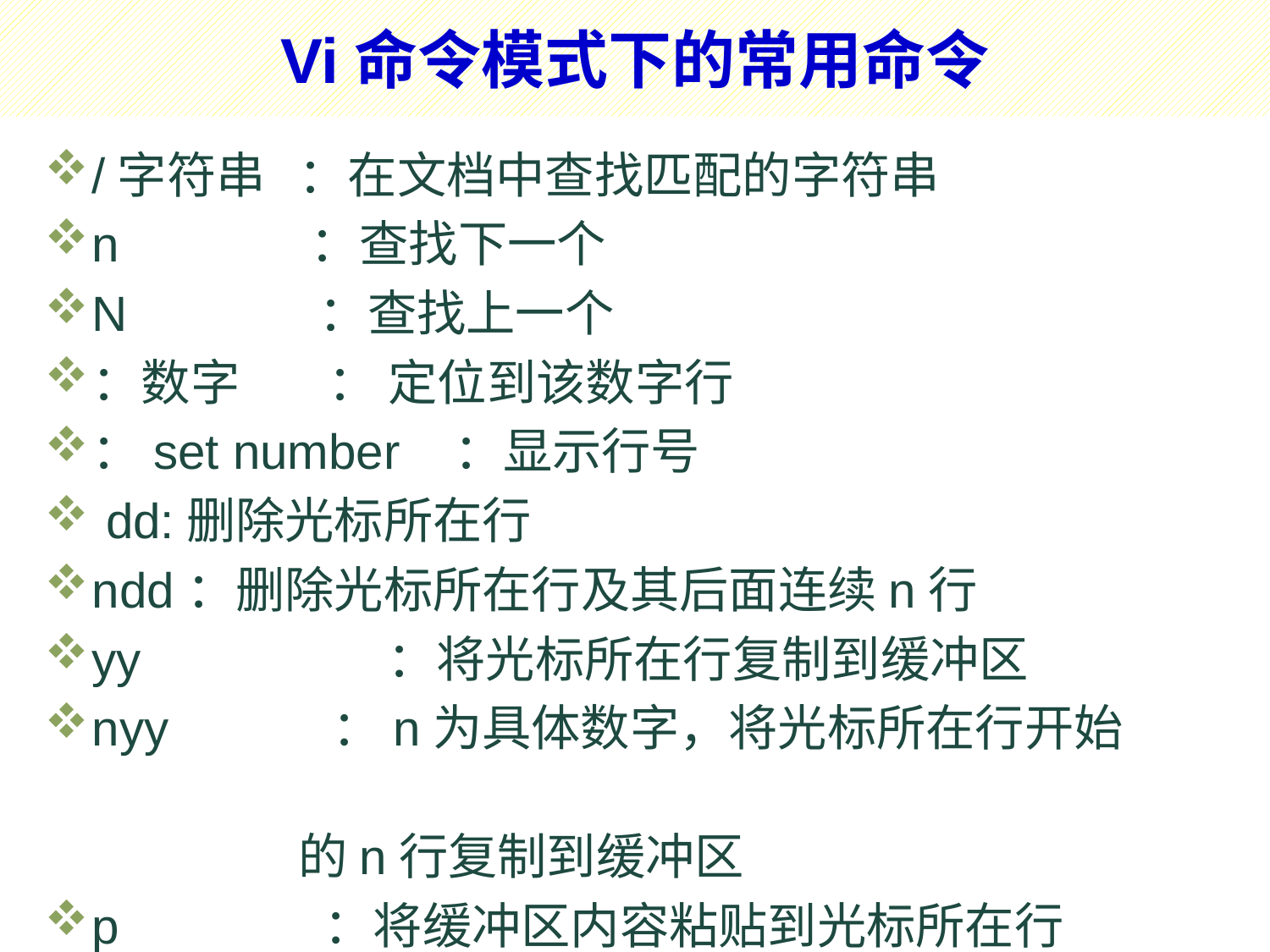

# Vi命令模式下的常用命令
/字符串   ：在文档中查找匹配的字符串
n             ：查找下一个
N             ：查找上一个
：数字        ： 定位到该数字行
：set number   ：显示行号
 dd:删除光标所在行
ndd：删除光标所在行及其后面连续n行
yy                 ：将光标所在行复制到缓冲区
nyy           ：n为具体数字，将光标所在行开始
                      的n行复制到缓冲区
p              ：将缓冲区内容粘贴到光标所在行